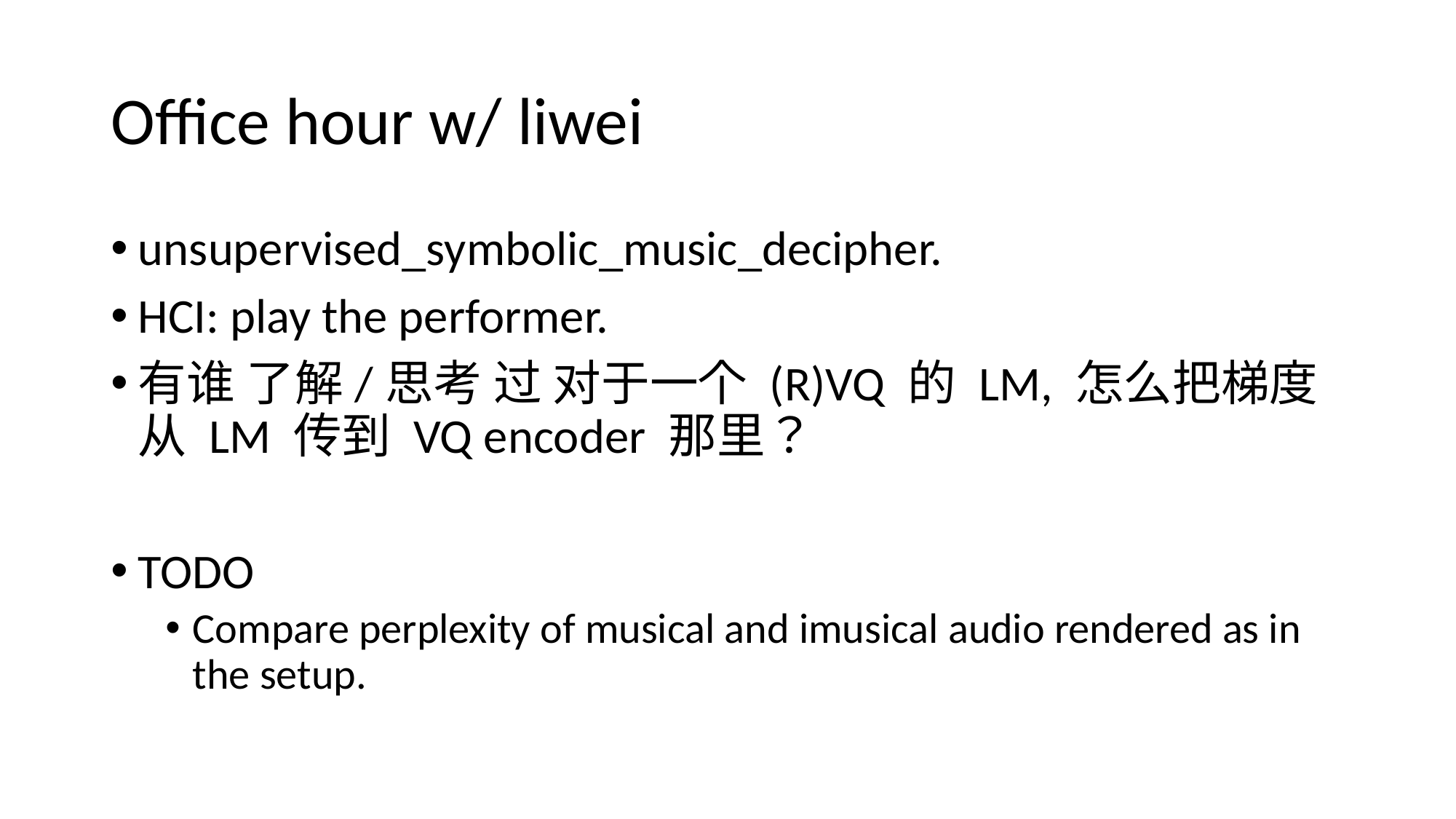

# Office hour w/ liwei
unsupervised_symbolic_music_decipher.
HCI: play the performer.
有谁 了解/思考 过 对于一个 (R)VQ 的 LM, 怎么把梯度从 LM 传到 VQ encoder 那里？

TODO
Compare perplexity of musical and imusical audio rendered as in the setup.